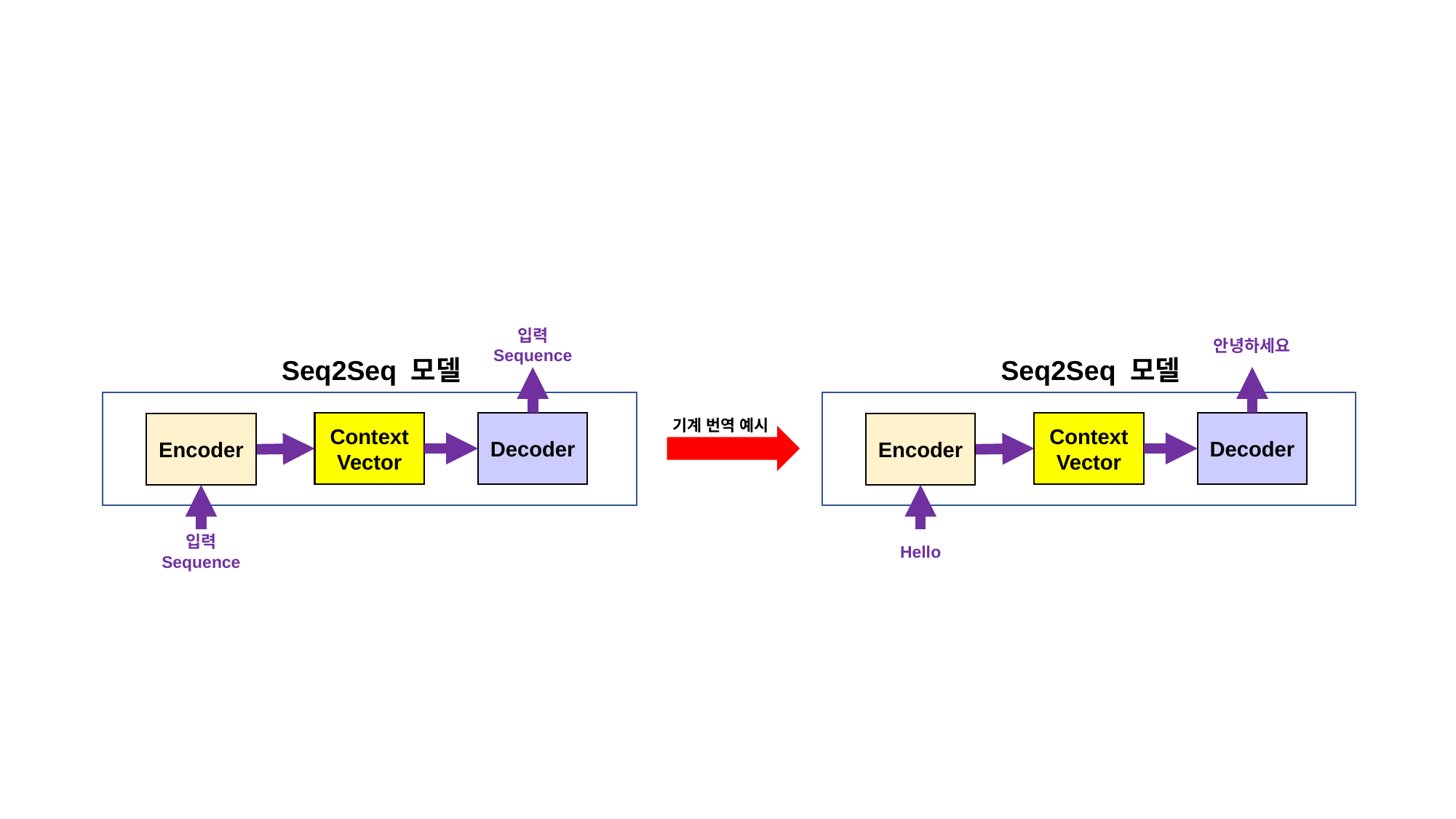

입력
Sequence
안녕하세요
Seq2Seq 모델
Seq2Seq 모델

기계 번역 예시
Context
Vector
Decoder
Context
Vector
Decoder
Encoder
Encoder

입력
Sequence
Hello